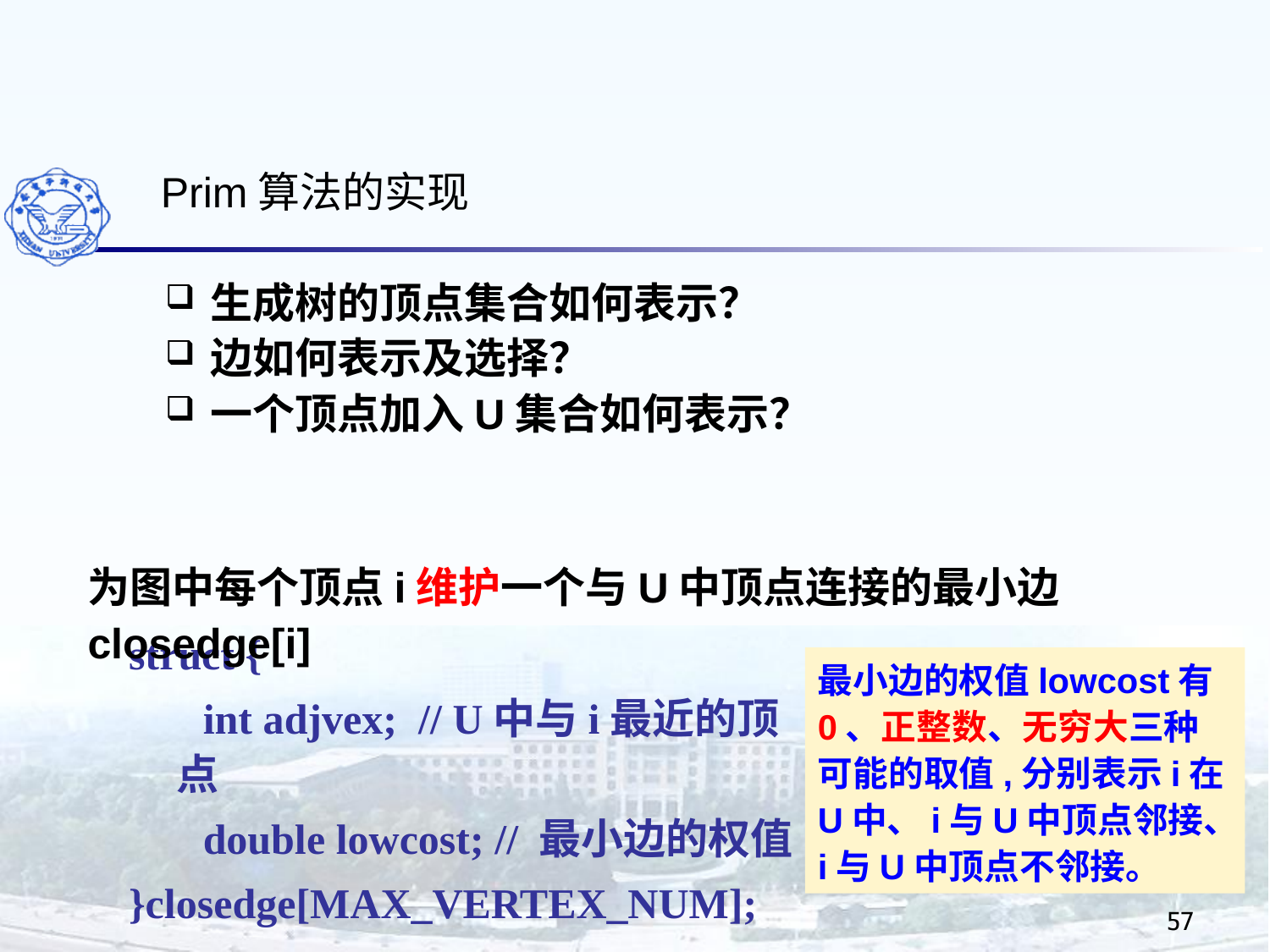

Prim算法的实现
生成树的顶点集合如何表示？
边如何表示及选择？
一个顶点加入U集合如何表示？
为图中每个顶点i维护一个与U中顶点连接的最小边closedge[i]
struct {
       int adjvex;  // U中与i最近的顶点
       double lowcost; // 最小边的权值
}closedge[MAX_VERTEX_NUM];
最小边的权值lowcost有0、正整数、无穷大三种可能的取值,分别表示i在U中、i与U中顶点邻接、i与U中顶点不邻接。
57